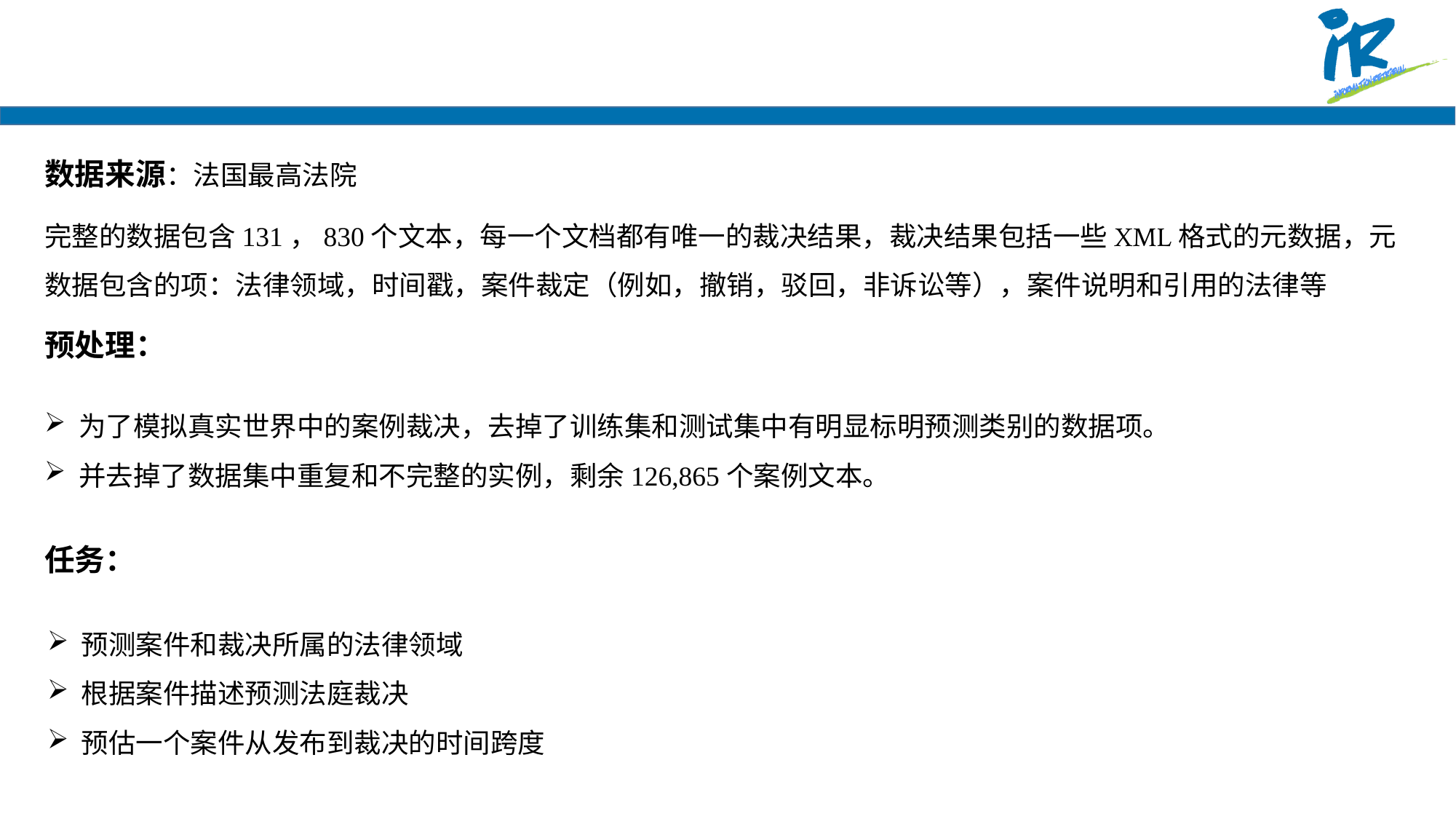

数据来源：法国最高法院
完整的数据包含131，830个文本，每一个文档都有唯一的裁决结果，裁决结果包括一些XML格式的元数据，元数据包含的项：法律领域，时间戳，案件裁定（例如，撤销，驳回，非诉讼等），案件说明和引用的法律等
预处理：
为了模拟真实世界中的案例裁决，去掉了训练集和测试集中有明显标明预测类别的数据项。
并去掉了数据集中重复和不完整的实例，剩余126,865个案例文本。
任务：
预测案件和裁决所属的法律领域
根据案件描述预测法庭裁决
预估一个案件从发布到裁决的时间跨度